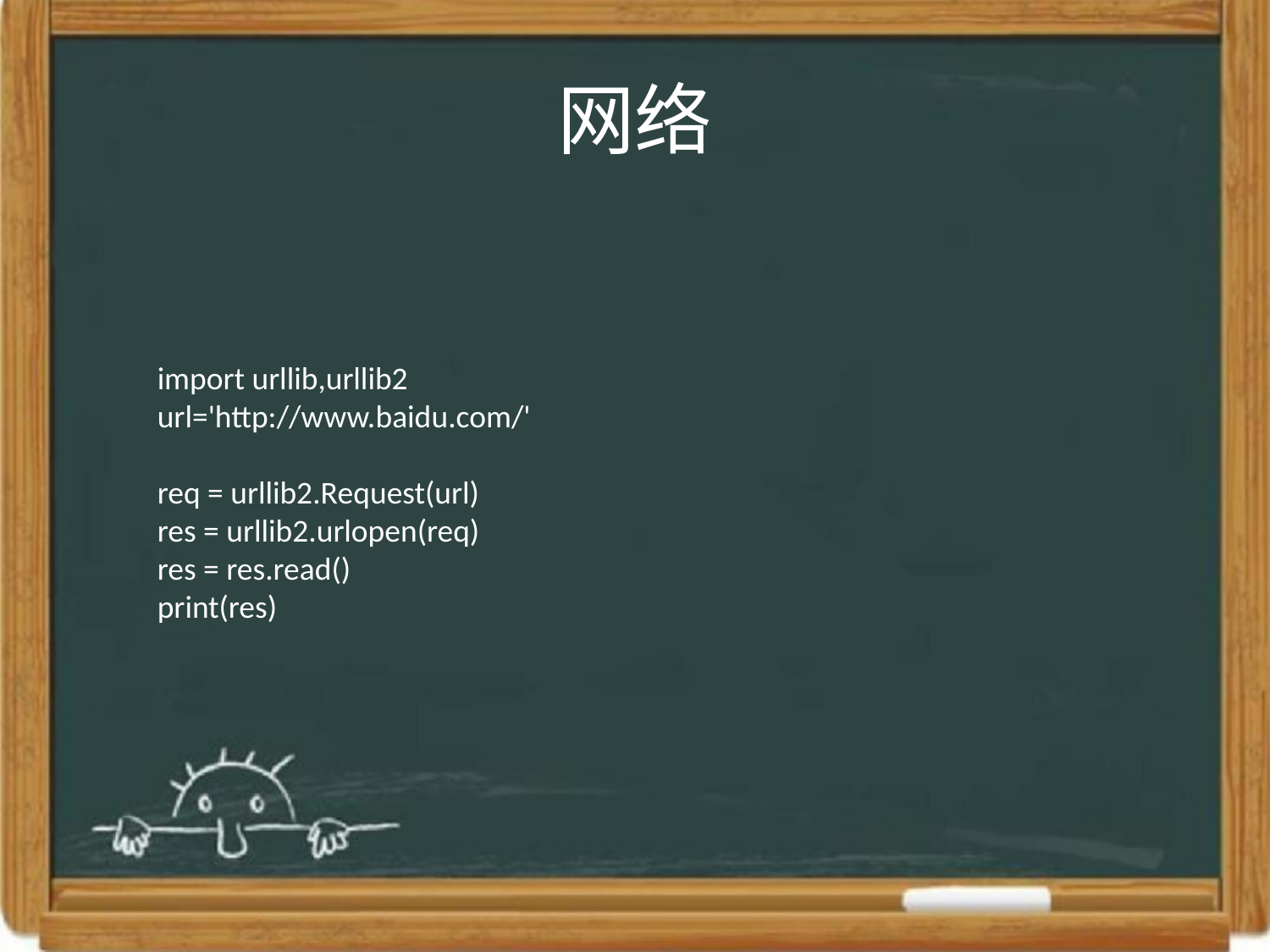

# 网络
import urllib,urllib2
url='http://www.baidu.com/'

req = urllib2.Request(url)
res = urllib2.urlopen(req)
res = res.read()
print(res)